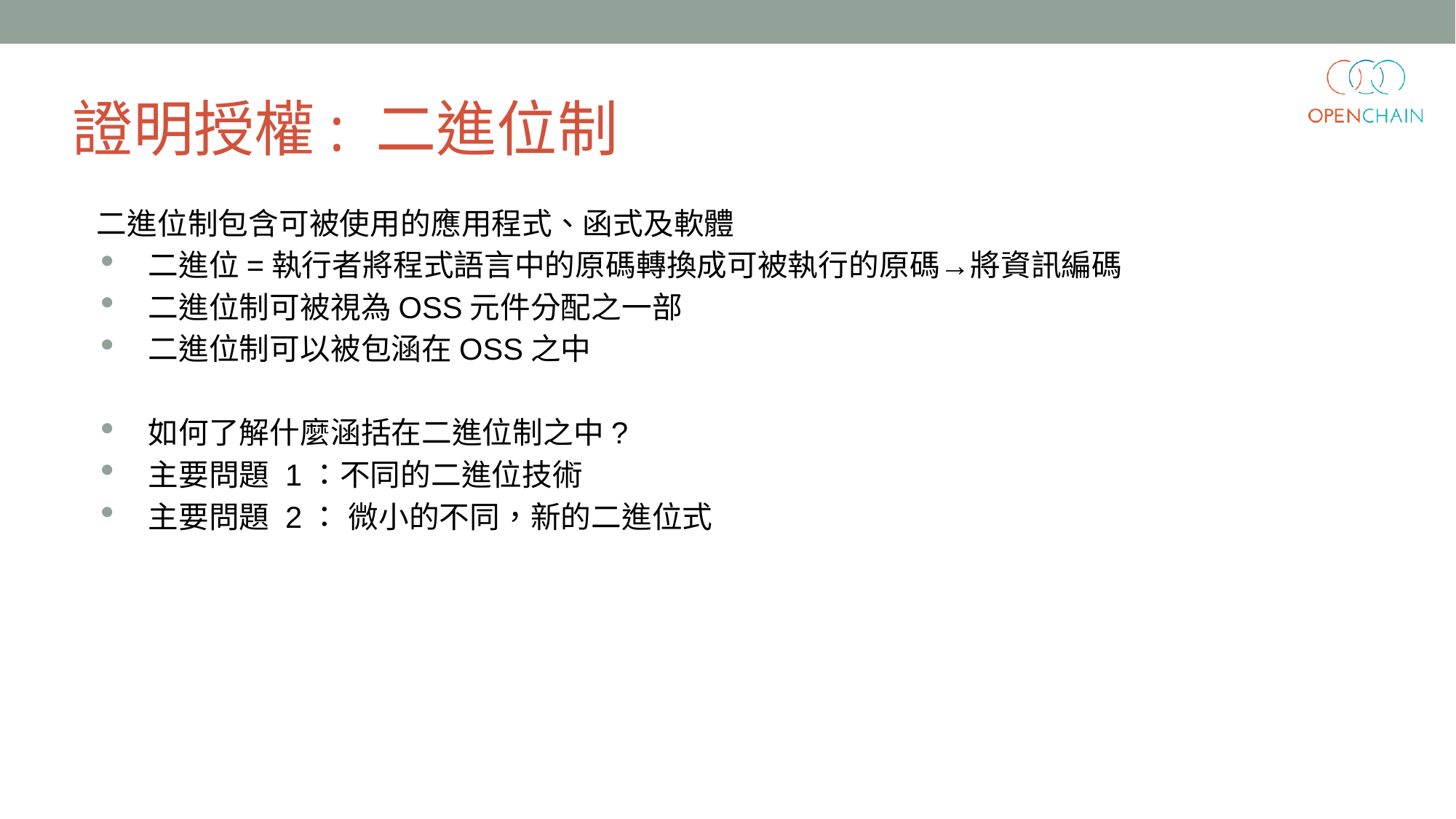

證明授權: 二進位制
二進位制包含可被使用的應用程式、函式及軟體
二進位=執行者將程式語言中的原碼轉換成可被執行的原碼→將資訊編碼
二進位制可被視為OSS元件分配之一部
二進位制可以被包涵在OSS之中
如何了解什麼涵括在二進位制之中?
主要問題 1：不同的二進位技術
主要問題 2： 微小的不同，新的二進位式